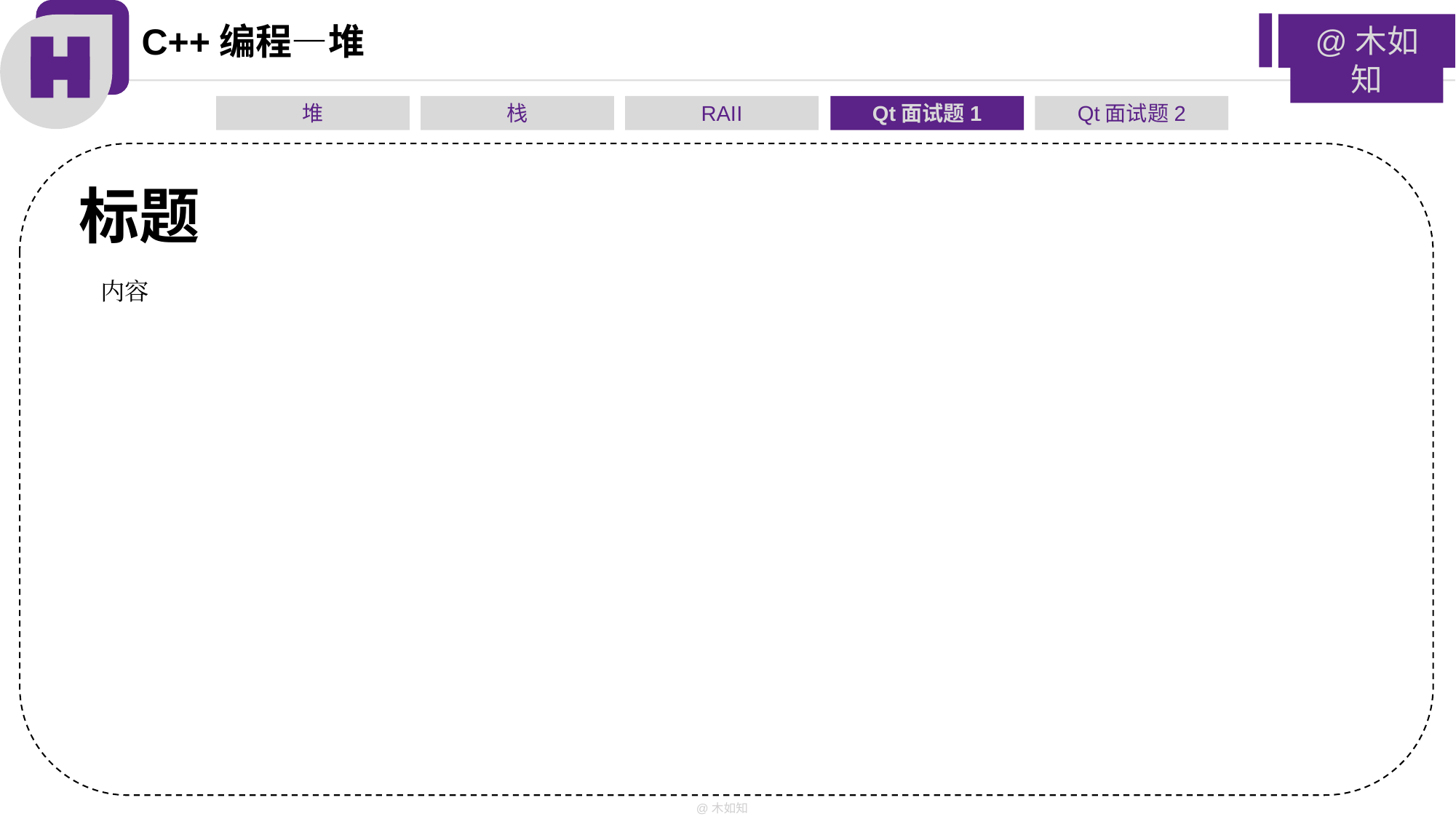

C++编程—堆

@木如知
堆
栈
Qt面试题1
RAII
Qt面试题2

标题
内容
@木如知